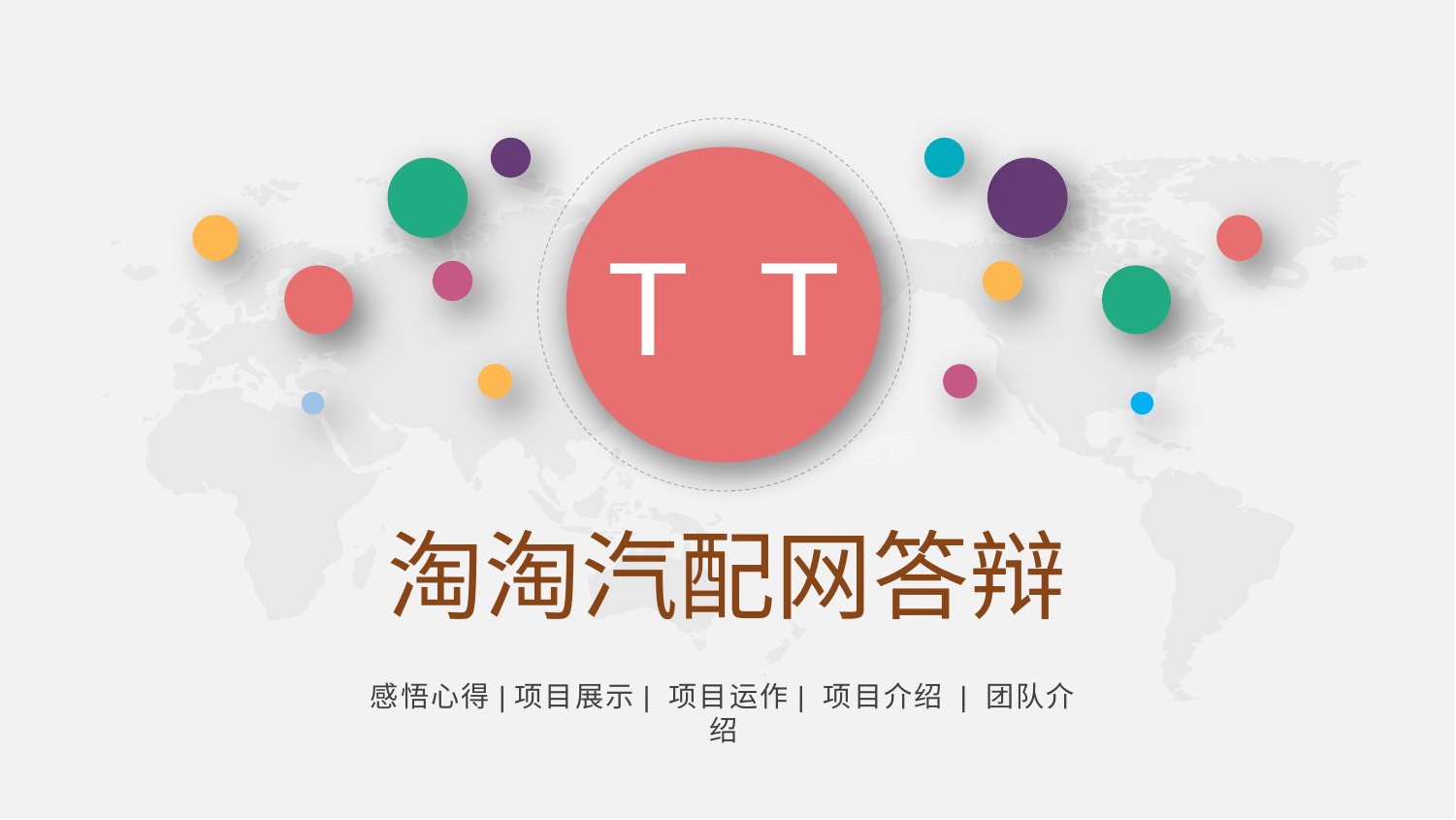

T  T

淘淘汽配网答辩
感悟心得|项目展示| 项目运作| 项目介绍 | 团队介绍